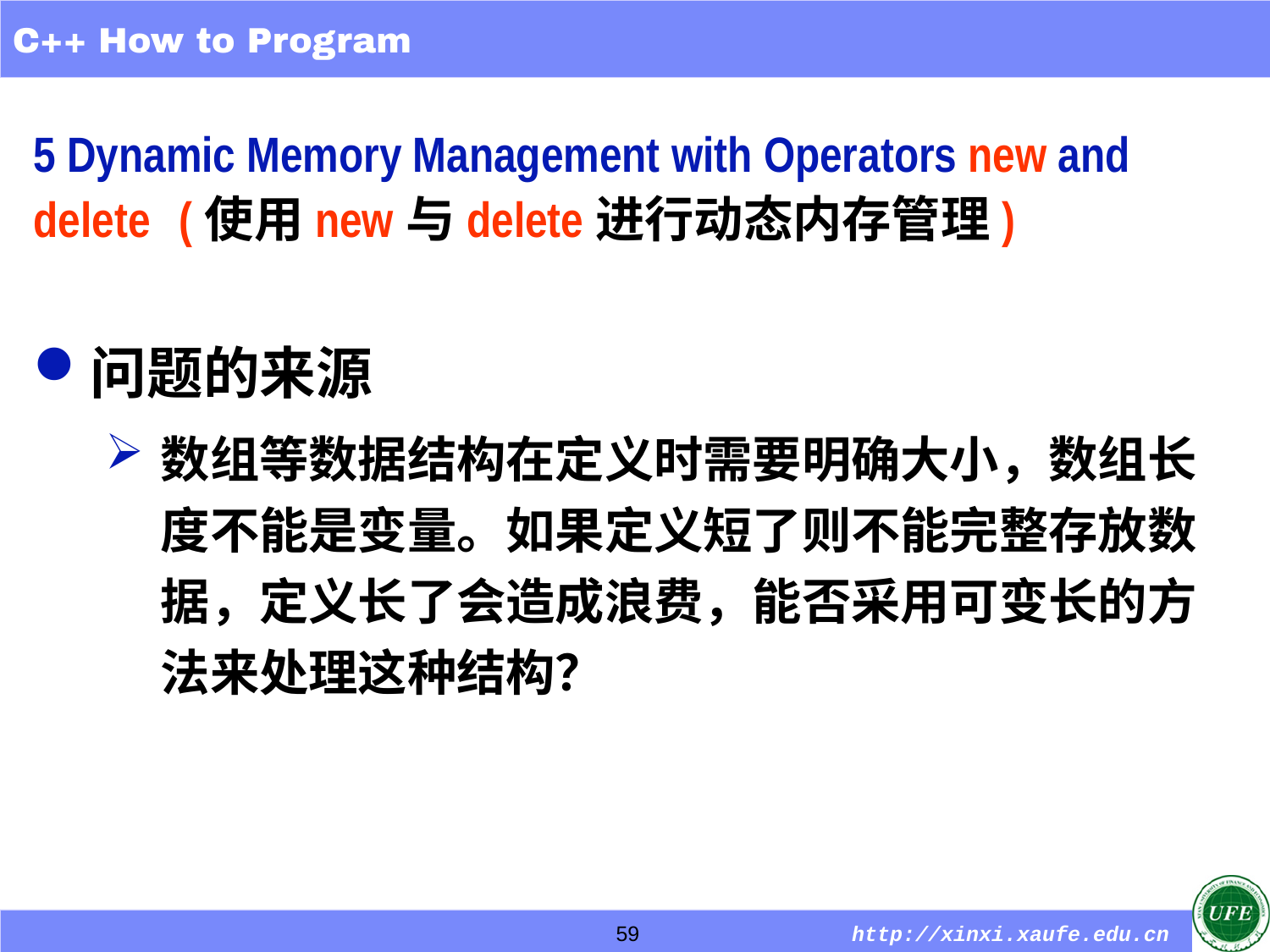

5 Dynamic Memory Management with Operators new and delete  (使用new与delete进行动态内存管理)
问题的来源
数组等数据结构在定义时需要明确大小，数组长度不能是变量。如果定义短了则不能完整存放数据，定义长了会造成浪费，能否采用可变长的方法来处理这种结构？
59